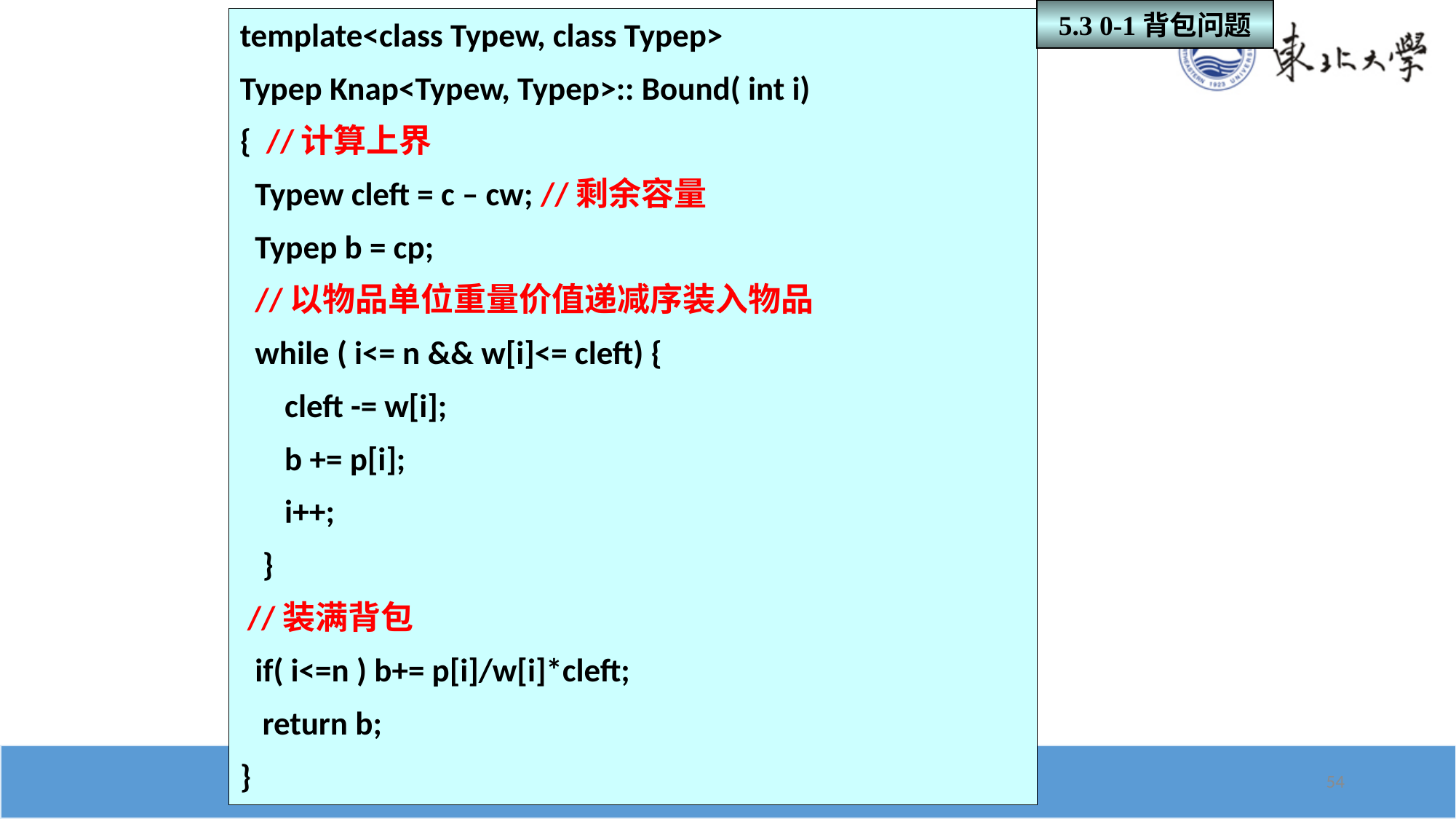

5.3 0-1背包问题
template<class Typew, class Typep>
Typep Knap<Typew, Typep>:: Bound( int i)
{  //计算上界
  Typew cleft = c – cw; //剩余容量
  Typep b = cp;
  //以物品单位重量价值递减序装入物品
  while ( i<= n && w[i]<= cleft) {
      cleft -= w[i];
      b += p[i];
      i++;
   }
 //装满背包
  if( i<=n ) b+= p[i]/w[i]*cleft;
   return b;
}
54